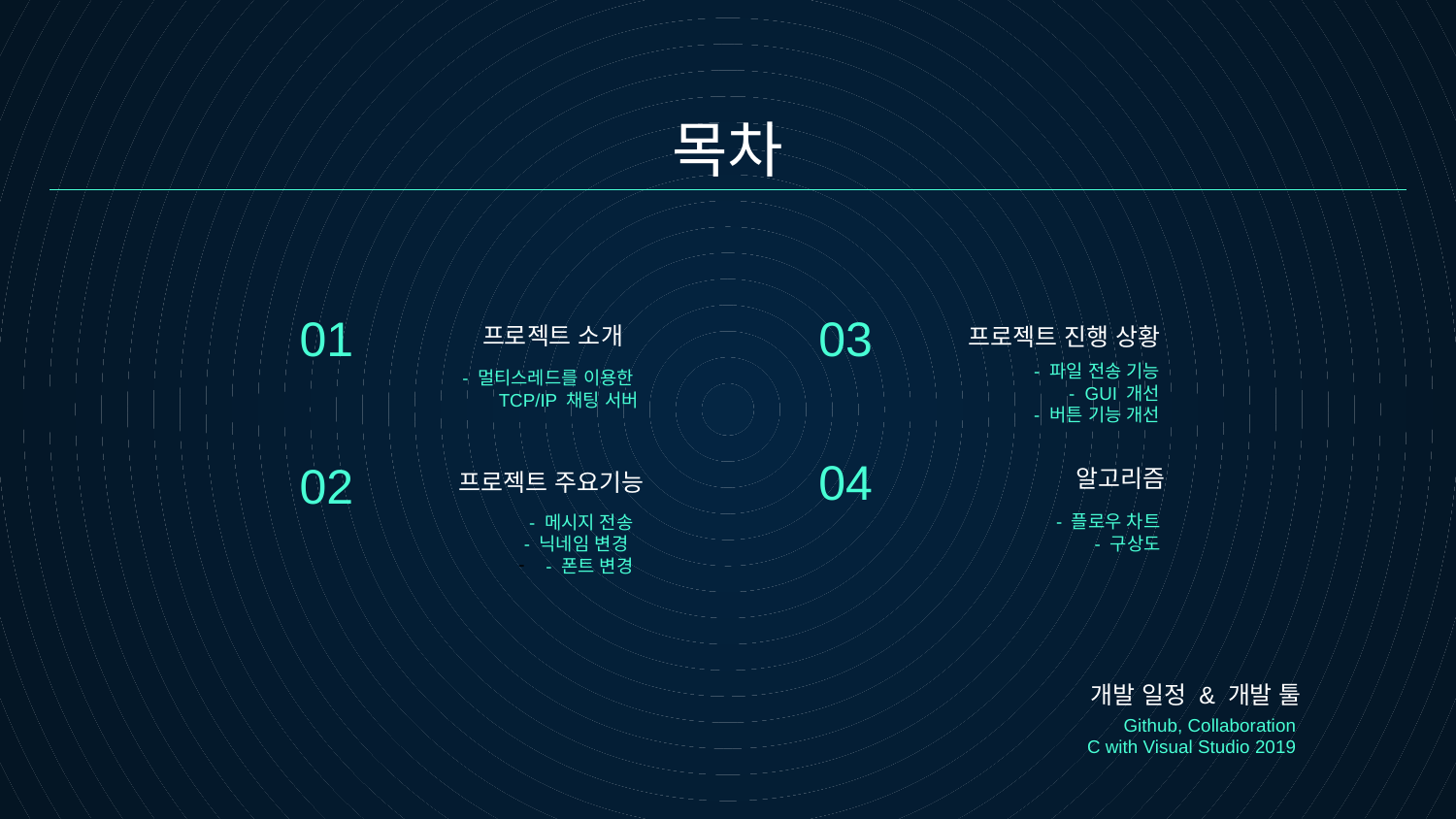

# 목차
01
03
프로젝트 소개
프로젝트 진행 상황
- 파일 전송 기능
-  GUI 개선
- 버튼 기능 개선
- 멀티스레드를 이용한
TCP/IP 채팅 서버
04
02
 알고리즘
프로젝트 주요기능
- 플로우 차트
- 구상도
- 메시지 전송
- 닉네임 변경
- 폰트 변경
개발 일정 & 개발 툴
Github, Collaboration
C with Visual Studio 2019